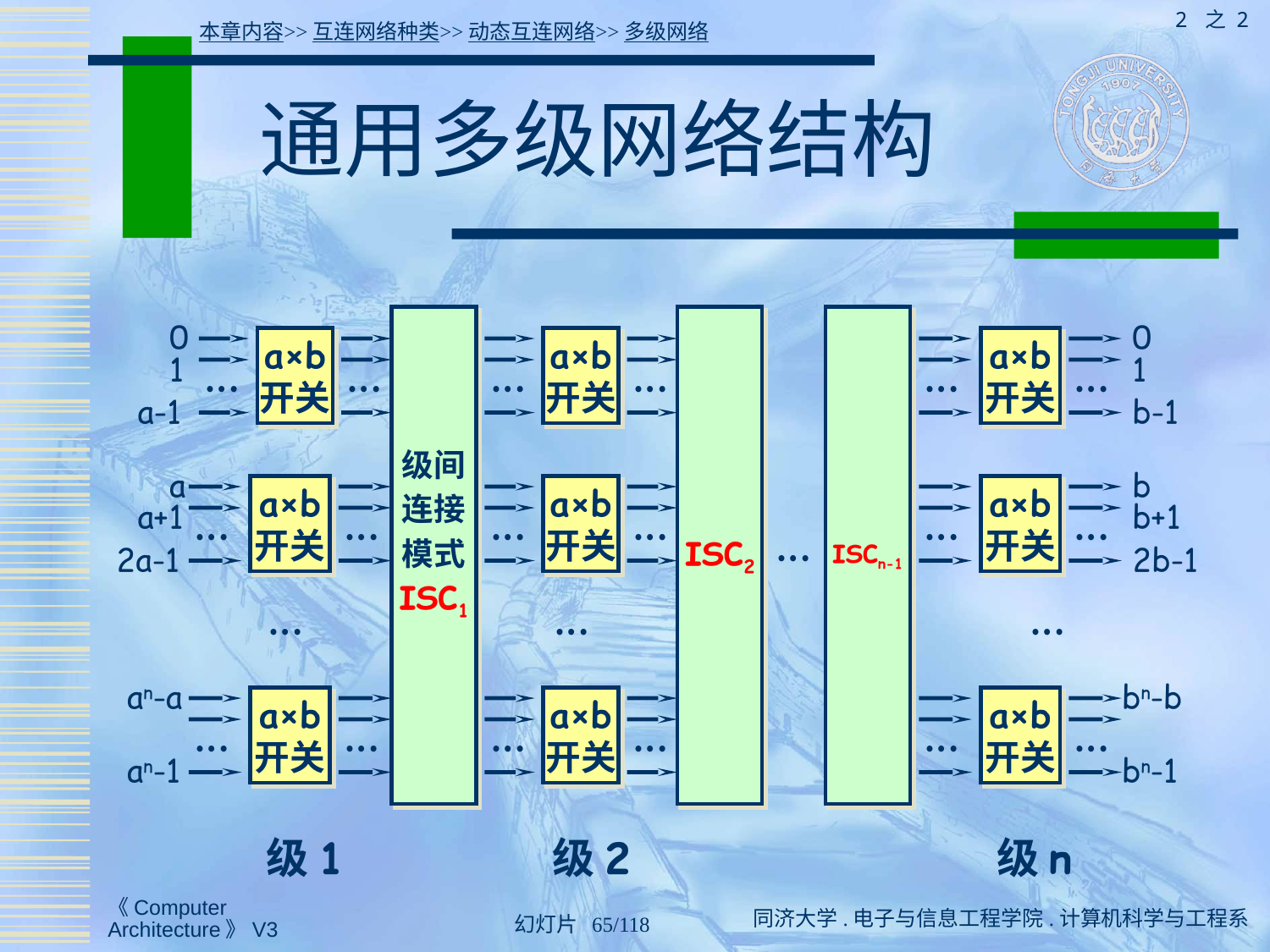

2 之 2
本章内容>>互连网络种类>>动态互连网络>>多级网络
# 通用多级网络结构
级间
连接
模式
ISC1

ISC2
ISCn-1
0
0
…

a×b
开关
…

…

a×b
开关
…

…

a×b
开关
…

1
1
a-1
b-1
a
b
…

a×b
开关
…

…

a×b
开关
…

…

a×b
开关
…

a+1
…
b+1
2a-1
2b-1
…
…
…
an-a
bn-b
…

a×b
开关
…

…

a×b
开关
…

…

a×b
开关
…

an-1
bn-1
级1
级2
级n